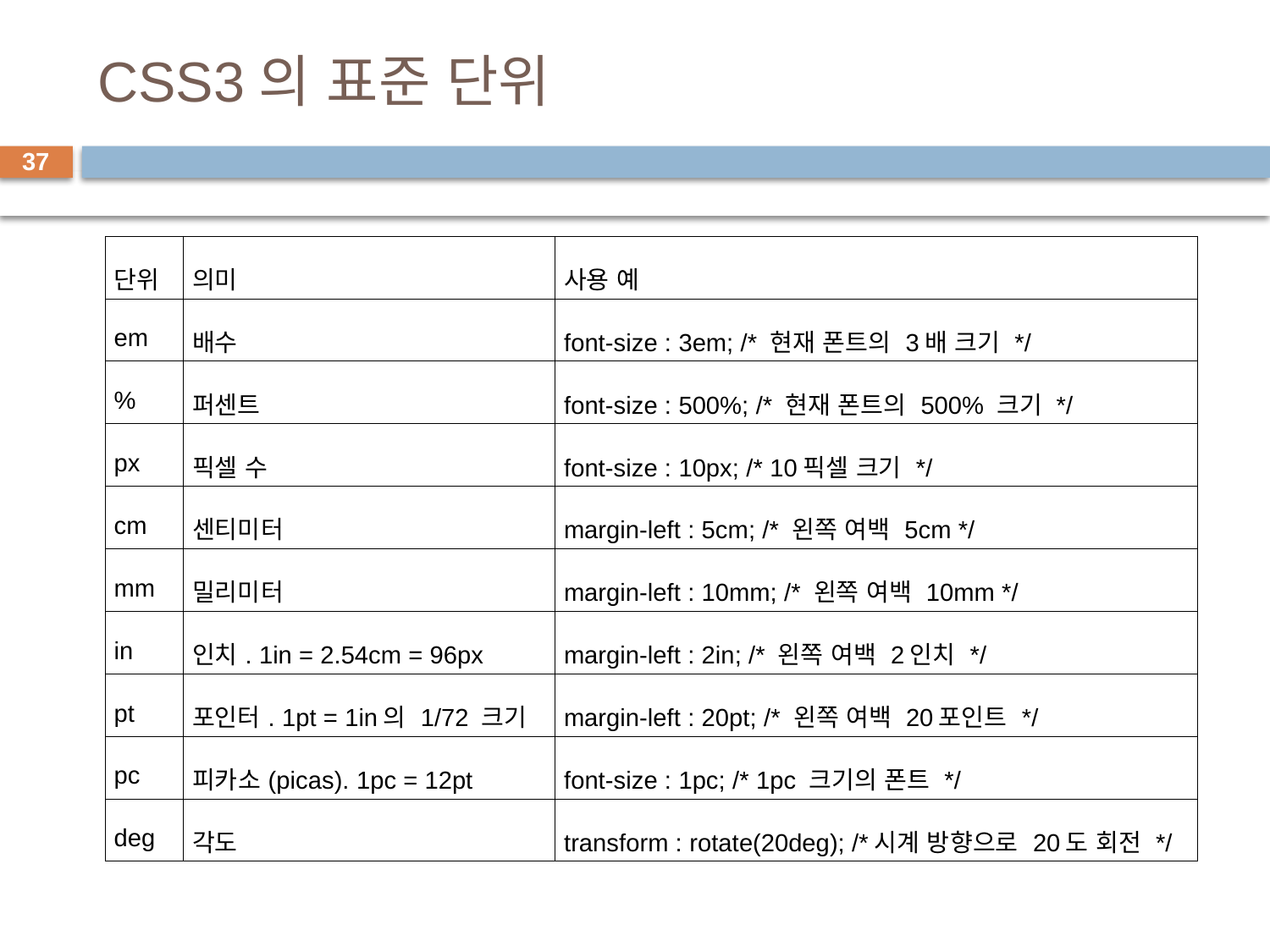

# CSS3의 표준 단위
37
| 단위 | 의미 | 사용 예 |
| --- | --- | --- |
| em | 배수 | font-size : 3em; /\* 현재 폰트의 3배 크기 \*/ |
| % | 퍼센트 | font-size : 500%; /\* 현재 폰트의 500% 크기 \*/ |
| px | 픽셀 수 | font-size : 10px; /\* 10픽셀 크기 \*/ |
| cm | 센티미터 | margin-left : 5cm; /\* 왼쪽 여백 5cm \*/ |
| mm | 밀리미터 | margin-left : 10mm; /\* 왼쪽 여백 10mm \*/ |
| in | 인치. 1in = 2.54cm = 96px | margin-left : 2in; /\* 왼쪽 여백 2인치 \*/ |
| pt | 포인터. 1pt = 1in의 1/72 크기 | margin-left : 20pt; /\* 왼쪽 여백 20포인트 \*/ |
| pc | 피카소(picas). 1pc = 12pt | font-size : 1pc; /\* 1pc 크기의 폰트 \*/ |
| deg | 각도 | transform : rotate(20deg); /\*시계 방향으로 20도 회전 \*/ |